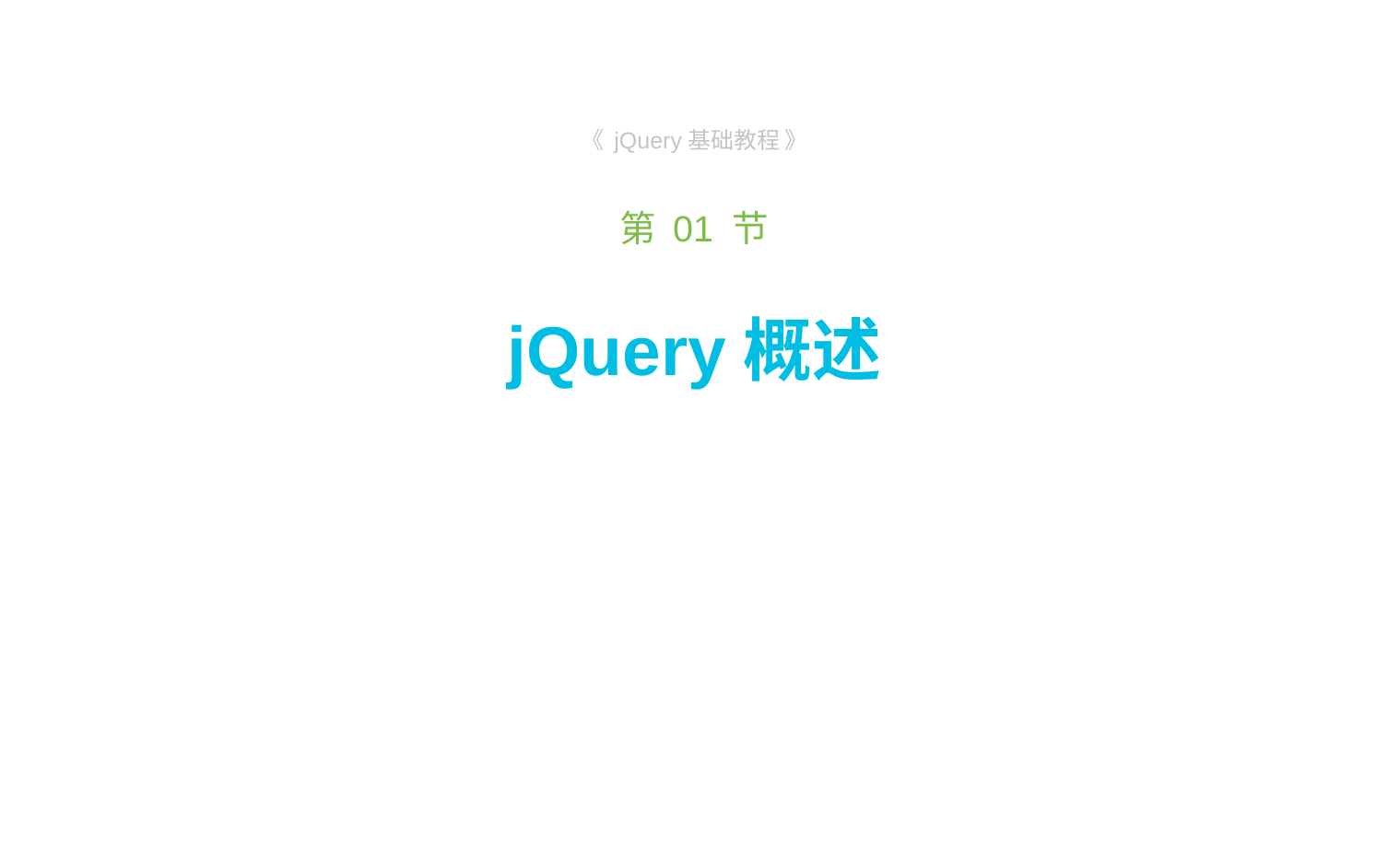

《 jQuery基础教程 》
第 01 节
# jQuery概述